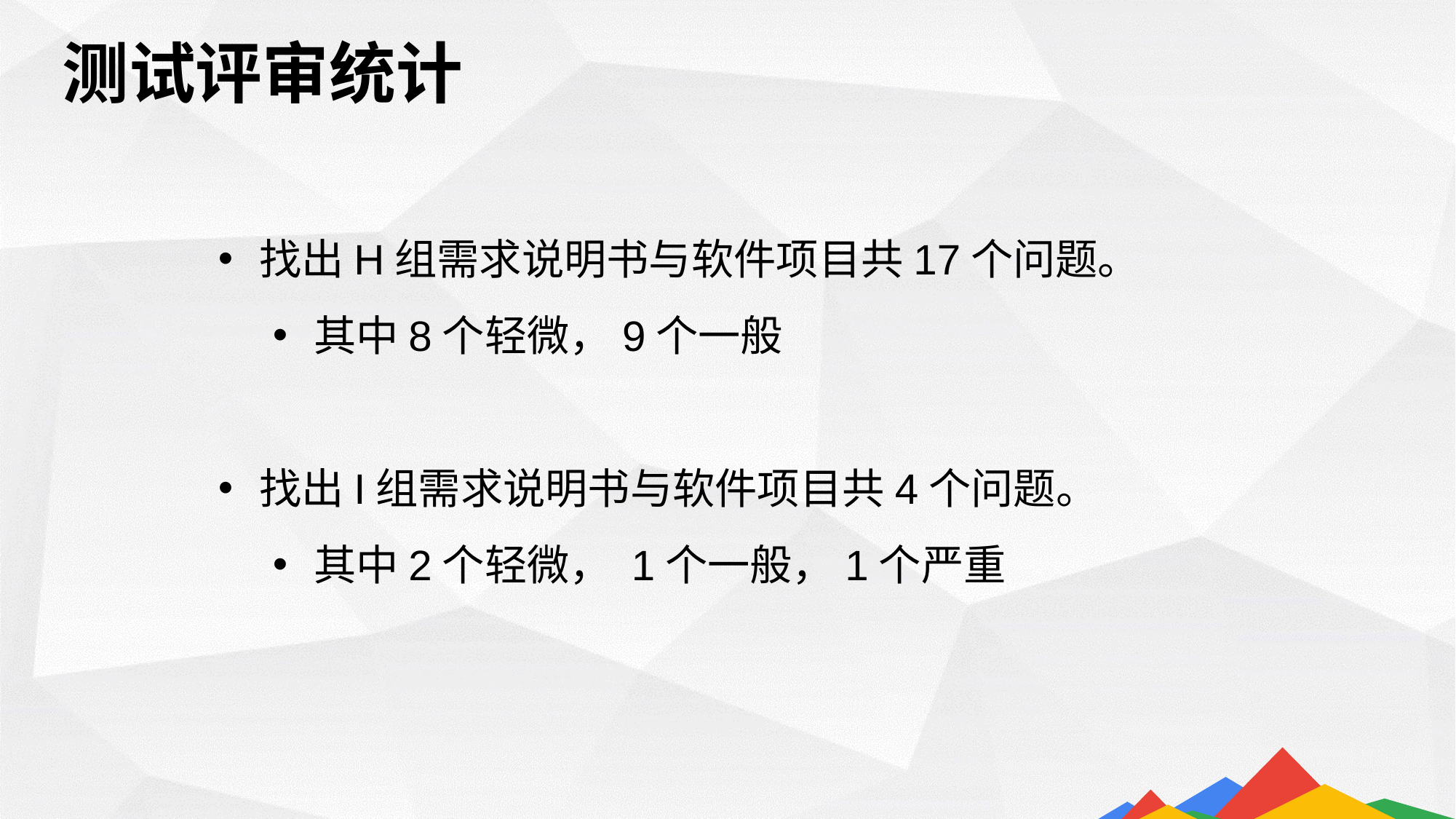

测试评审统计
找出H组需求说明书与软件项目共17个问题。
其中8个轻微，9个一般

找出I组需求说明书与软件项目共4个问题。
其中2个轻微， 1个一般，1个严重